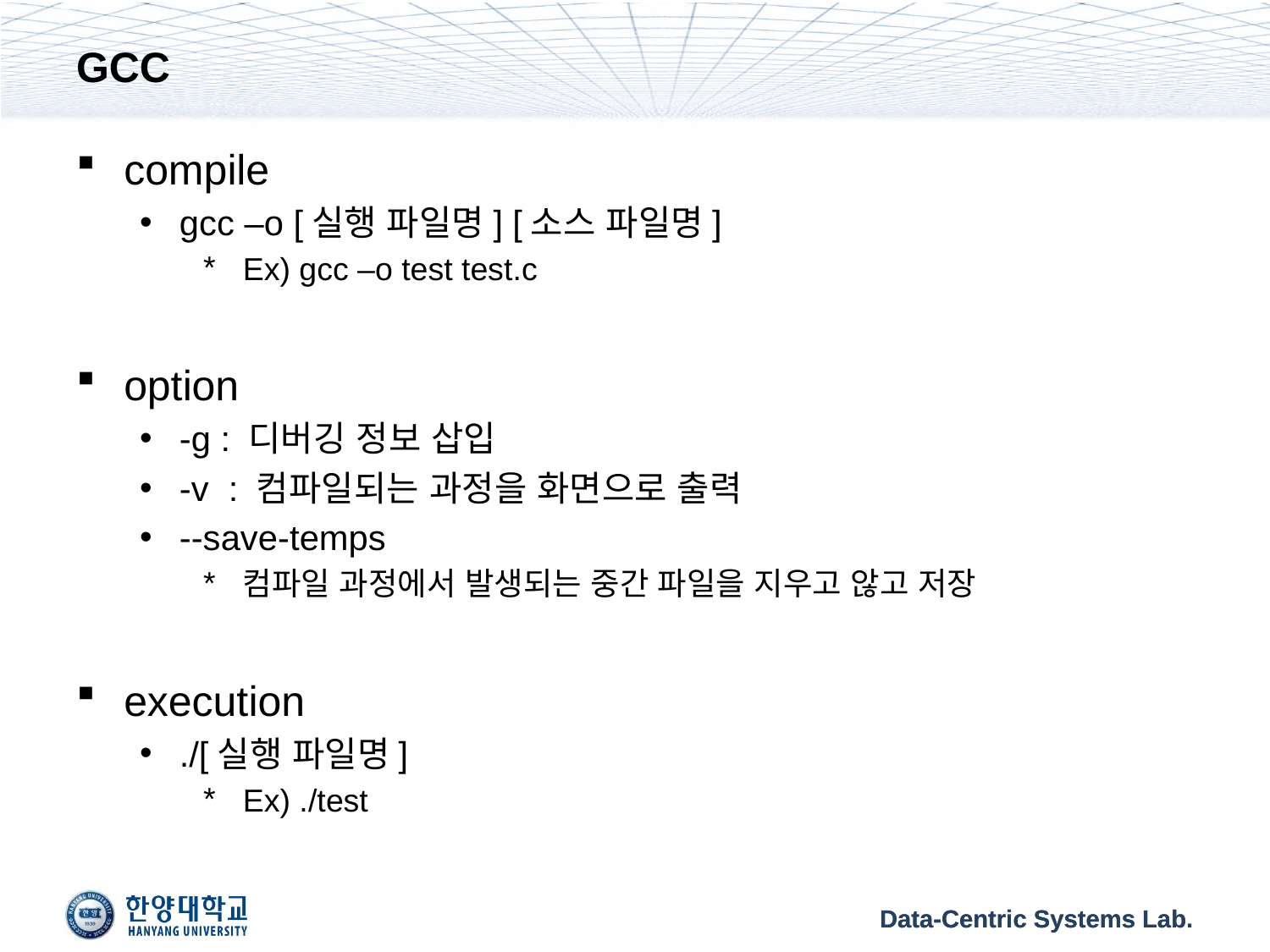

# GCC
compile
gcc –o [실행 파일명] [소스 파일명]
Ex) gcc –o test test.c

option
-g : 디버깅 정보 삽입
-v  : 컴파일되는 과정을 화면으로 출력
--save-temps
컴파일 과정에서 발생되는 중간 파일을 지우고 않고 저장

execution
./[실행 파일명]
Ex) ./test